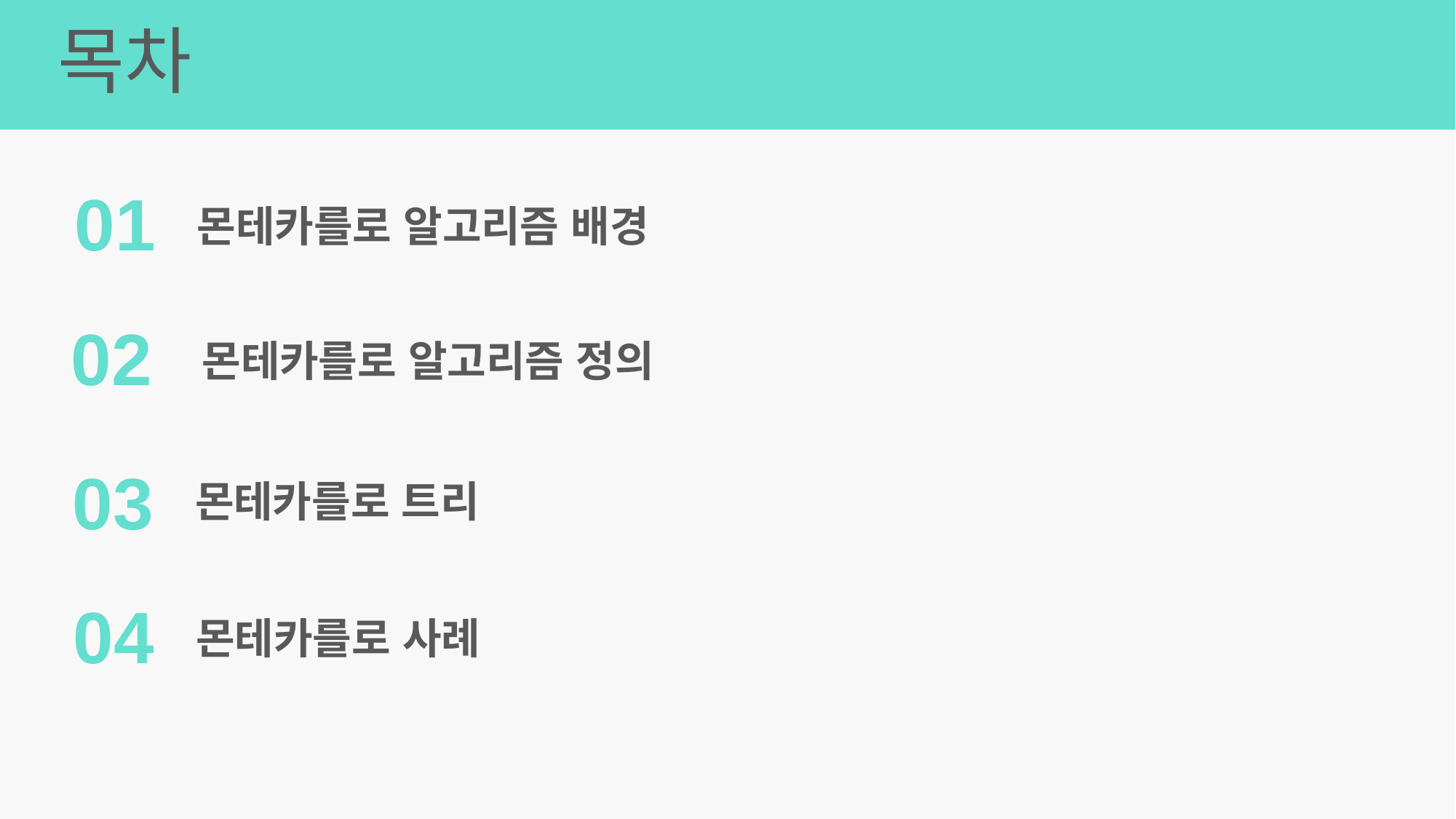

목차

01
몬테카를로 알고리즘 배경
02
몬테카를로 알고리즘 정의
03
몬테카를로 트리
04
몬테카를로 사례